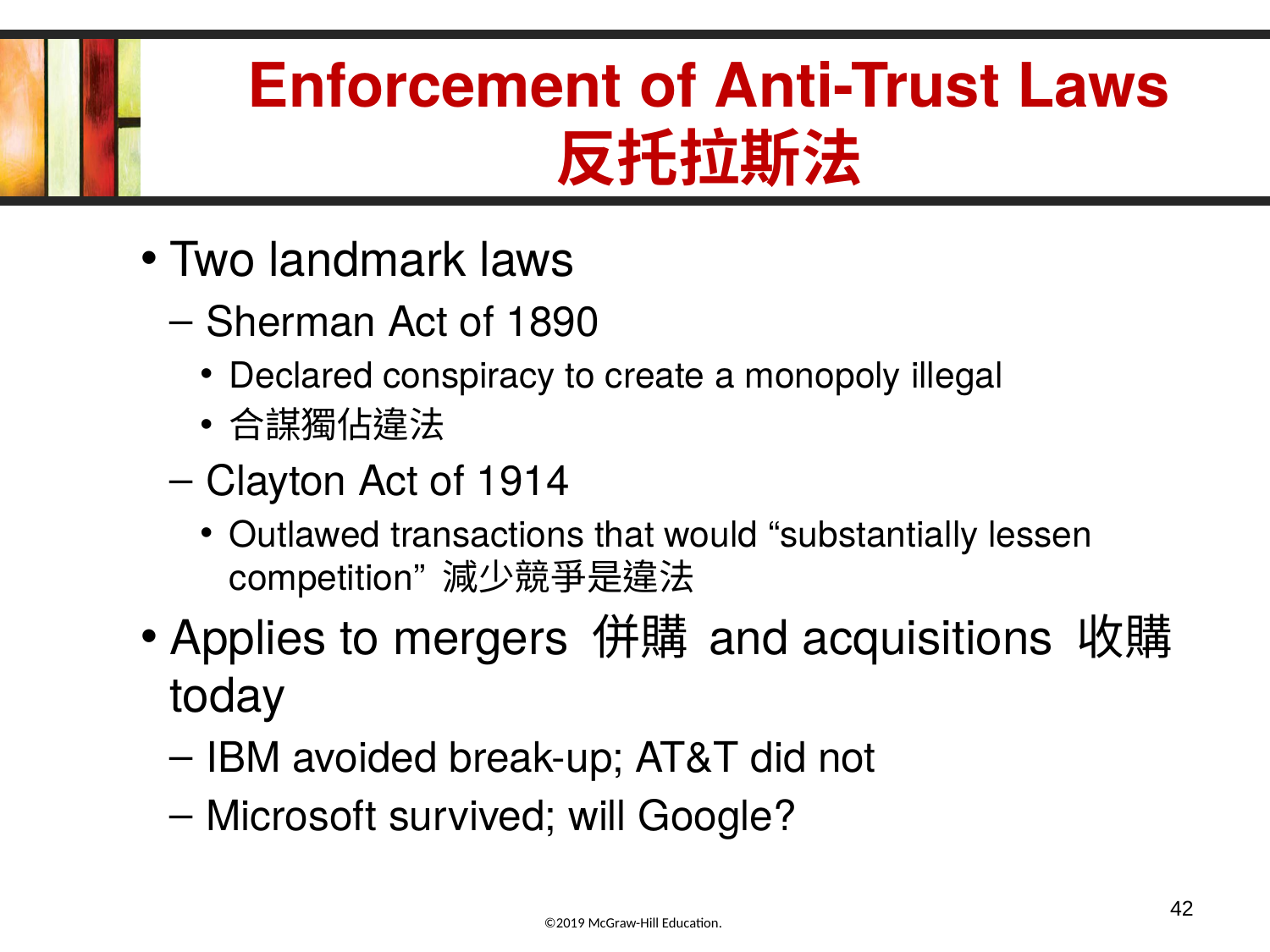

# Enforcement of Anti-Trust Laws 反托拉斯法
Two landmark laws
Sherman Act of 1890
Declared conspiracy to create a monopoly illegal
合謀獨佔違法
Clayton Act of 1914
Outlawed transactions that would “substantially lessen competition” 減少競爭是違法
Applies to mergers 併購 and acquisitions 收購 today
IBM avoided break-up; AT&T did not
Microsoft survived; will Google?
42
©2019 McGraw-Hill Education.